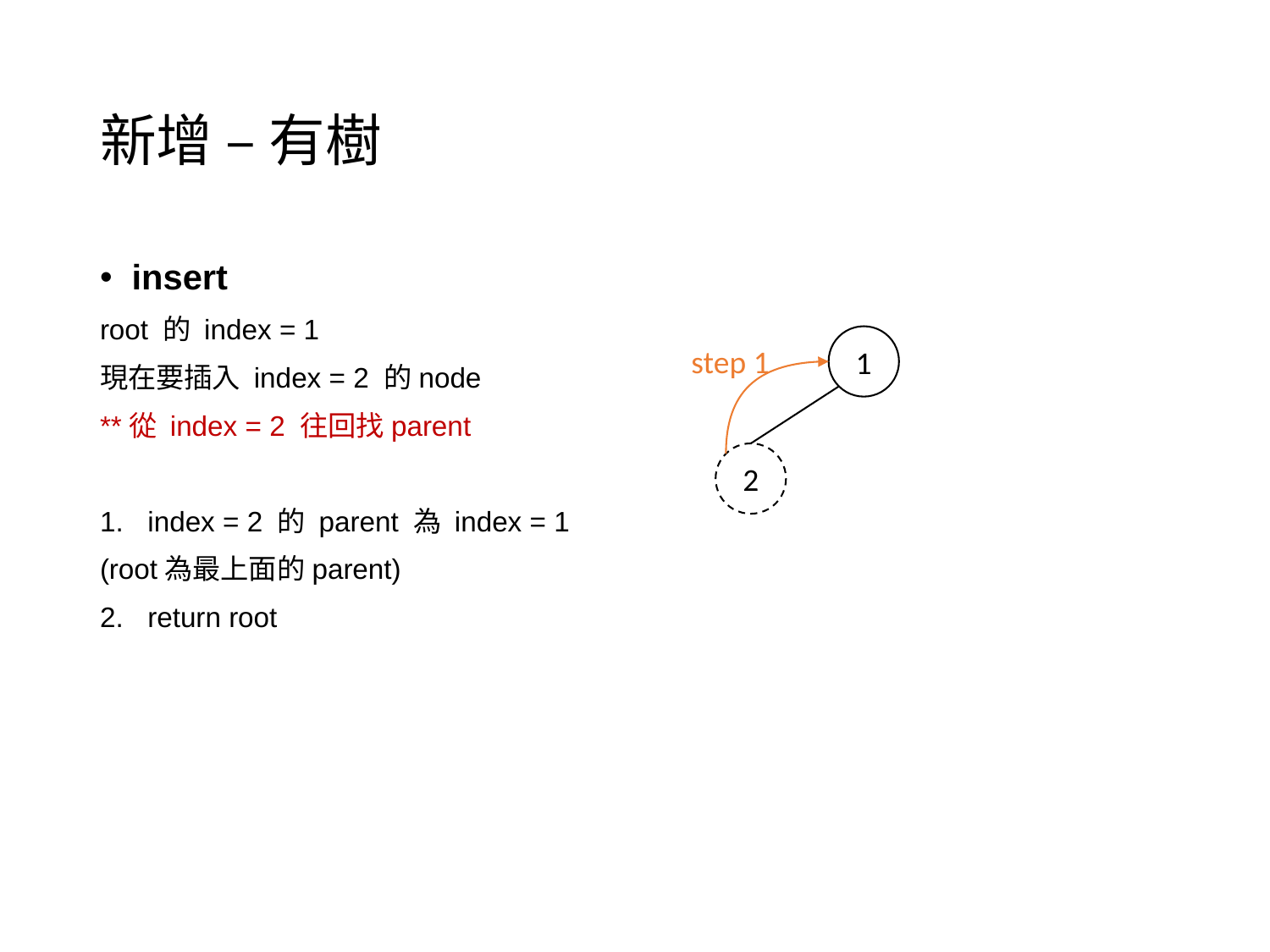

# 新增 – 有樹
insert
root 的 index = 1
現在要插入 index = 2 的node
**從 index = 2 往回找parent

index = 2 的 parent 為 index = 1
(root為最上面的parent)
return root
1
2
step 1